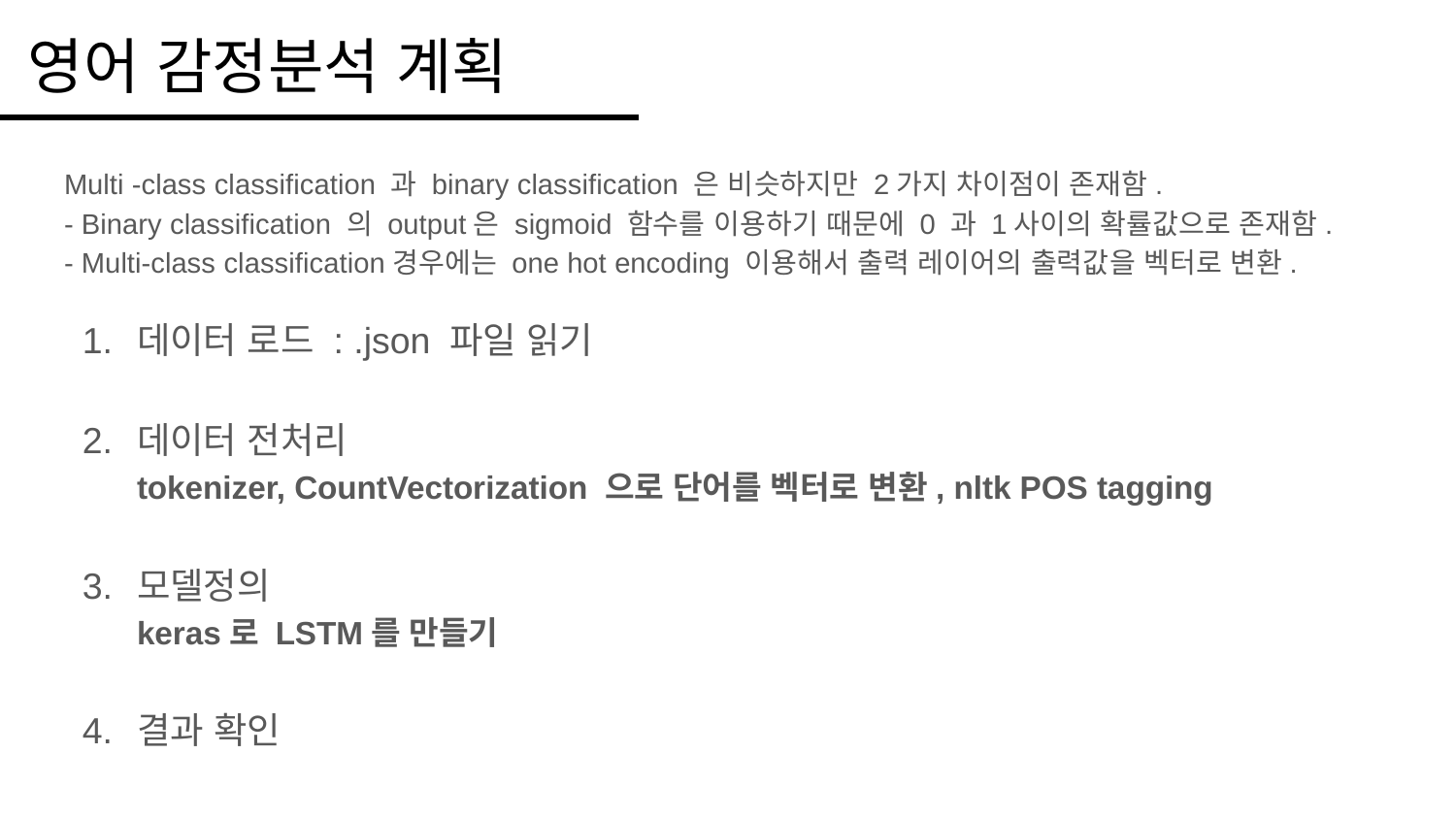

# 영어 감정분석 계획
Multi -class classification 과 binary classification 은 비슷하지만 2가지 차이점이 존재함.
- Binary classification 의 output은 sigmoid 함수를 이용하기 때문에 0 과 1사이의 확률값으로 존재함.
- Multi-class classification경우에는 one hot encoding 이용해서 출력 레이어의 출력값을 벡터로 변환.
데이터 로드 : .json 파일 읽기
데이터 전처리
tokenizer, CountVectorization 으로 단어를 벡터로 변환, nltk POS tagging
모델정의
keras로 LSTM를 만들기
결과 확인